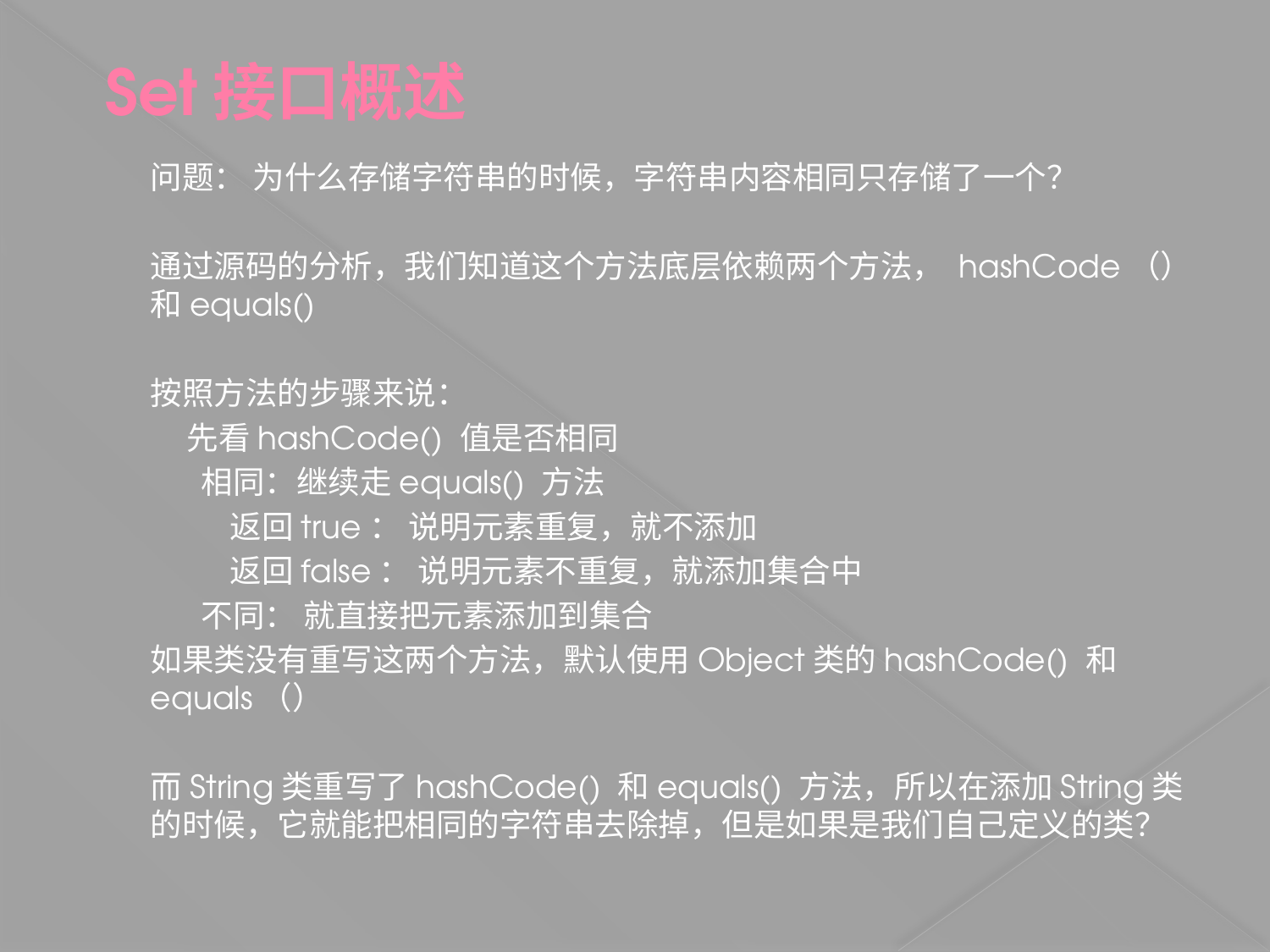

# Set接口概述
问题： 为什么存储字符串的时候，字符串内容相同只存储了一个？

通过源码的分析，我们知道这个方法底层依赖两个方法， hashCode（） 和equals()

按照方法的步骤来说：
    先看hashCode() 值是否相同
      相同：继续走equals() 方法
          返回true： 说明元素重复，就不添加
          返回false： 说明元素不重复，就添加集合中
      不同： 就直接把元素添加到集合
如果类没有重写这两个方法，默认使用Object类的hashCode() 和equals（）

而String类重写了hashCode() 和equals() 方法，所以在添加String类的时候，它就能把相同的字符串去除掉，但是如果是我们自己定义的类？